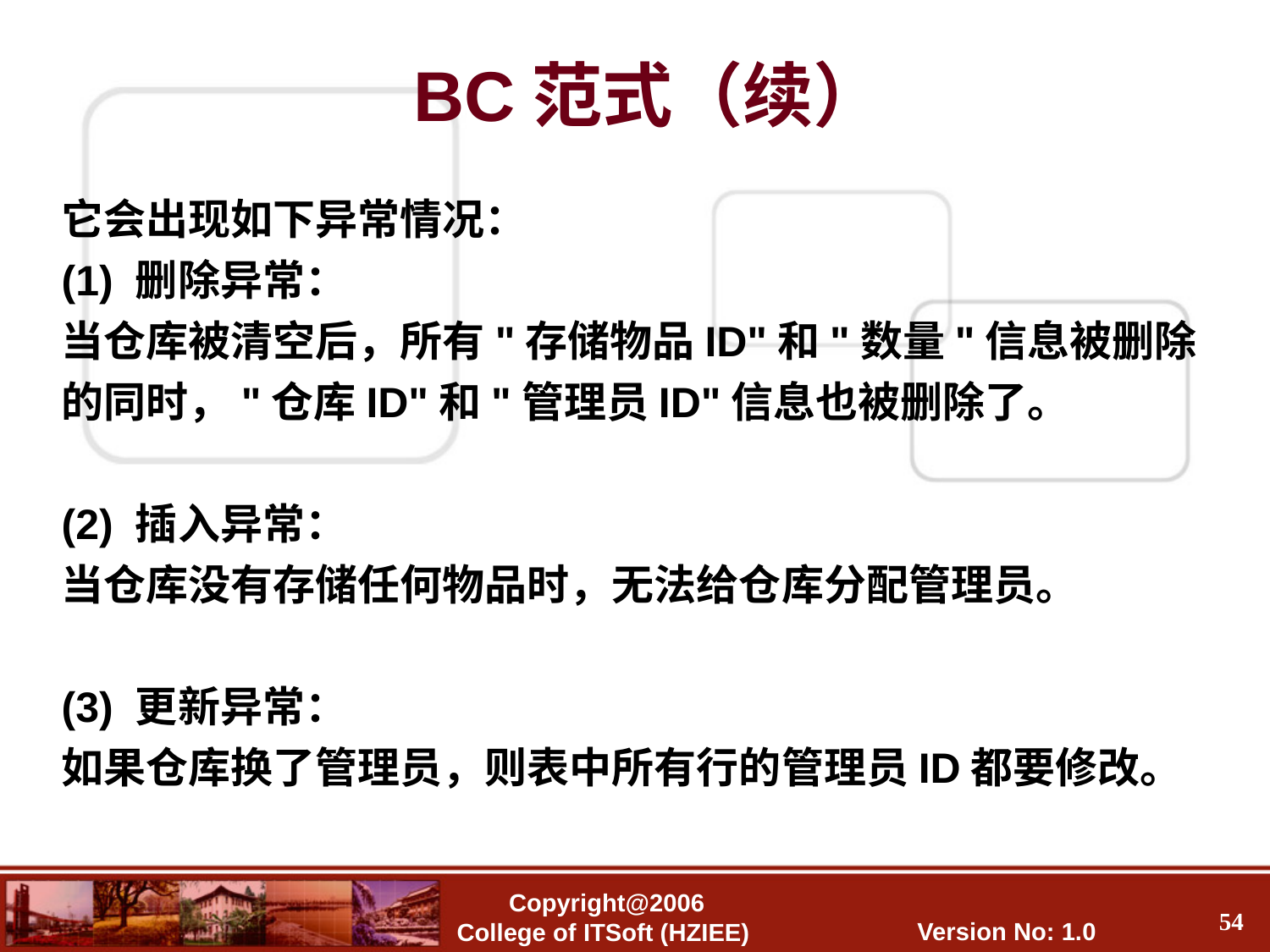

BC范式（续）
它会出现如下异常情况：
(1) 删除异常：
当仓库被清空后，所有"存储物品ID"和"数量"信息被删除的同时，"仓库ID"和"管理员ID"信息也被删除了。

(2) 插入异常：
当仓库没有存储任何物品时，无法给仓库分配管理员。

(3) 更新异常：
如果仓库换了管理员，则表中所有行的管理员ID都要修改。